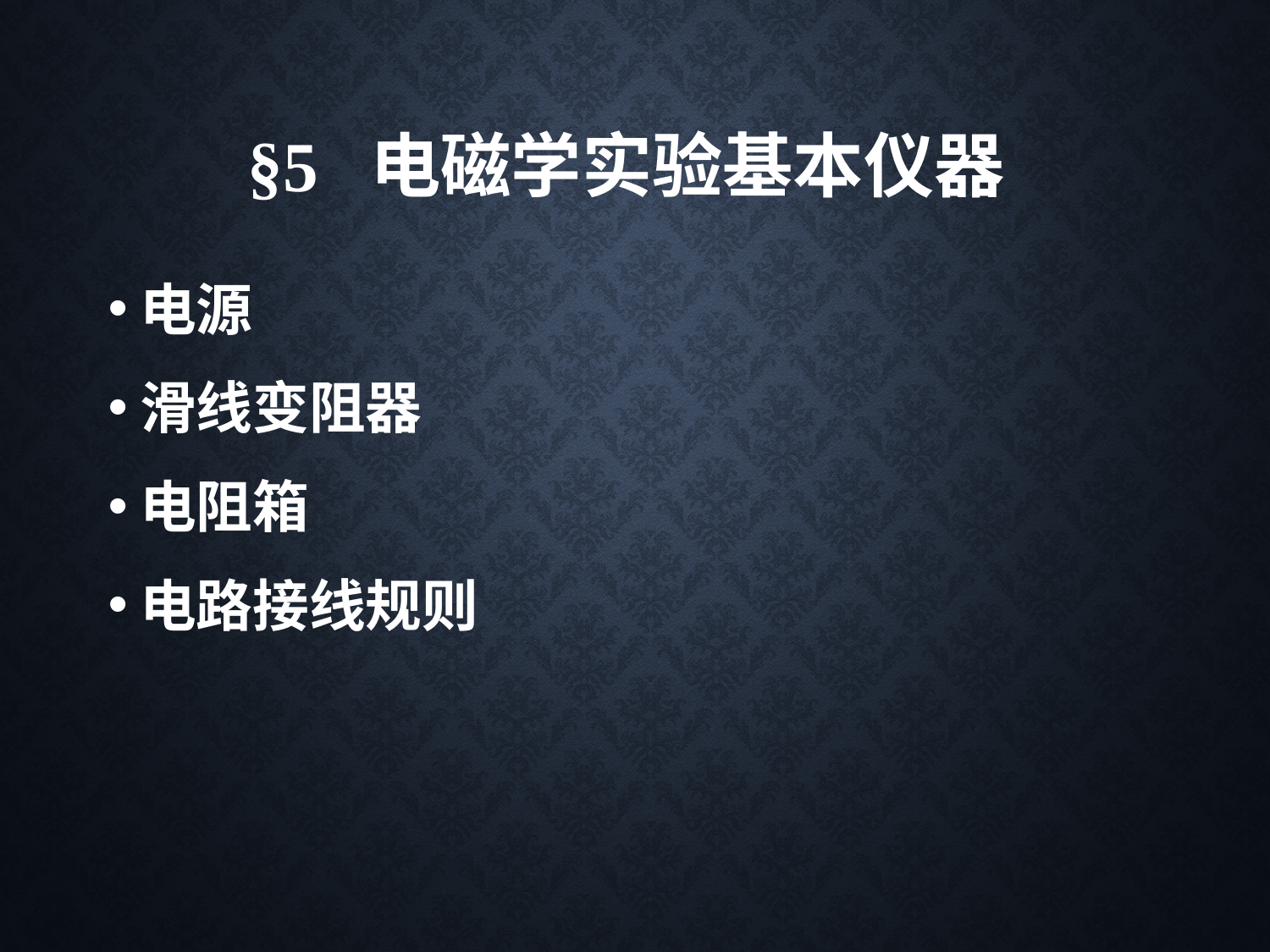

# §5  电磁学实验基本仪器
电源
滑线变阻器
电阻箱
电路接线规则